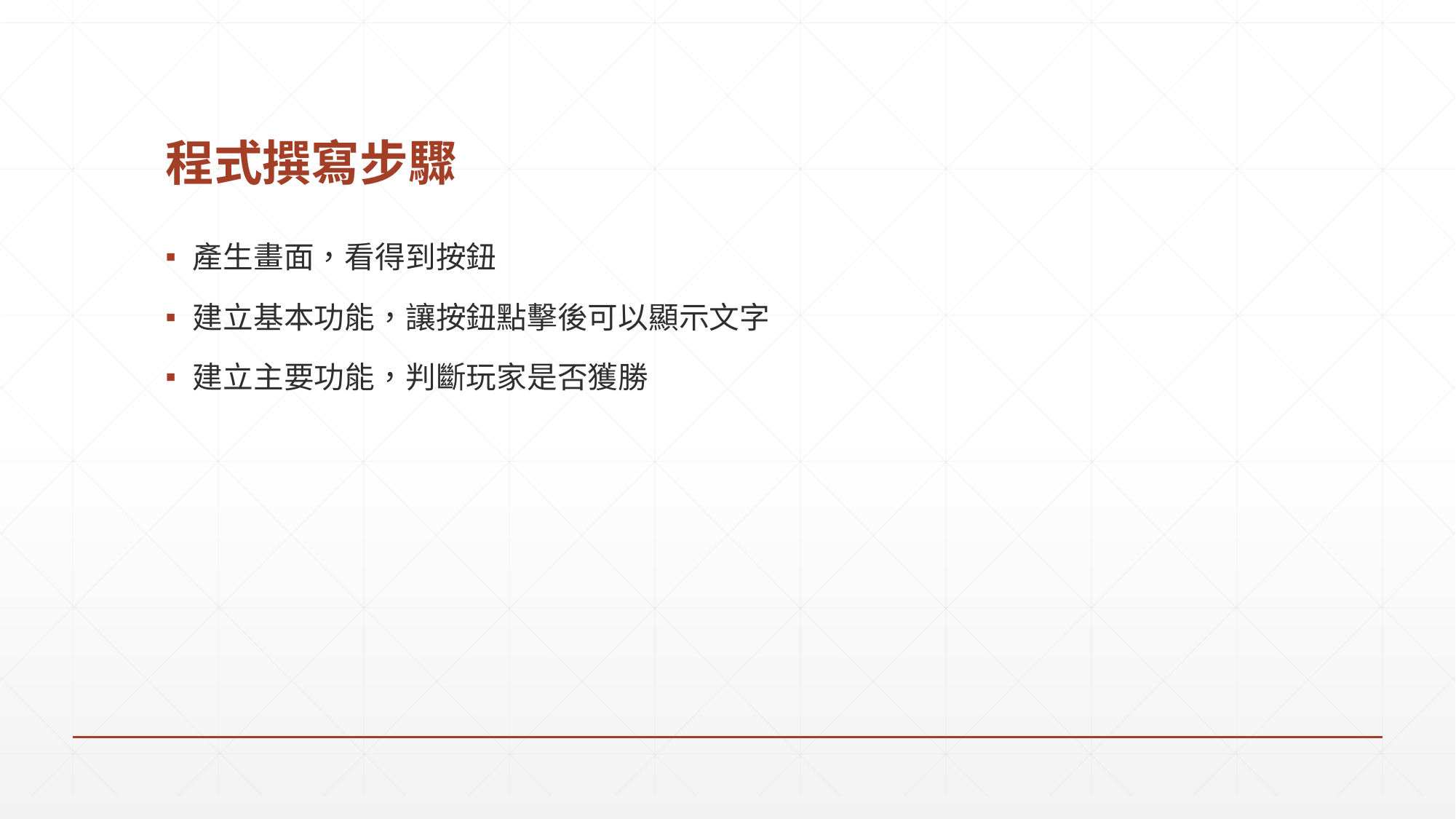

# 程式撰寫步驟
產生畫面，看得到按鈕
建立基本功能，讓按鈕點擊後可以顯示文字
建立主要功能，判斷玩家是否獲勝